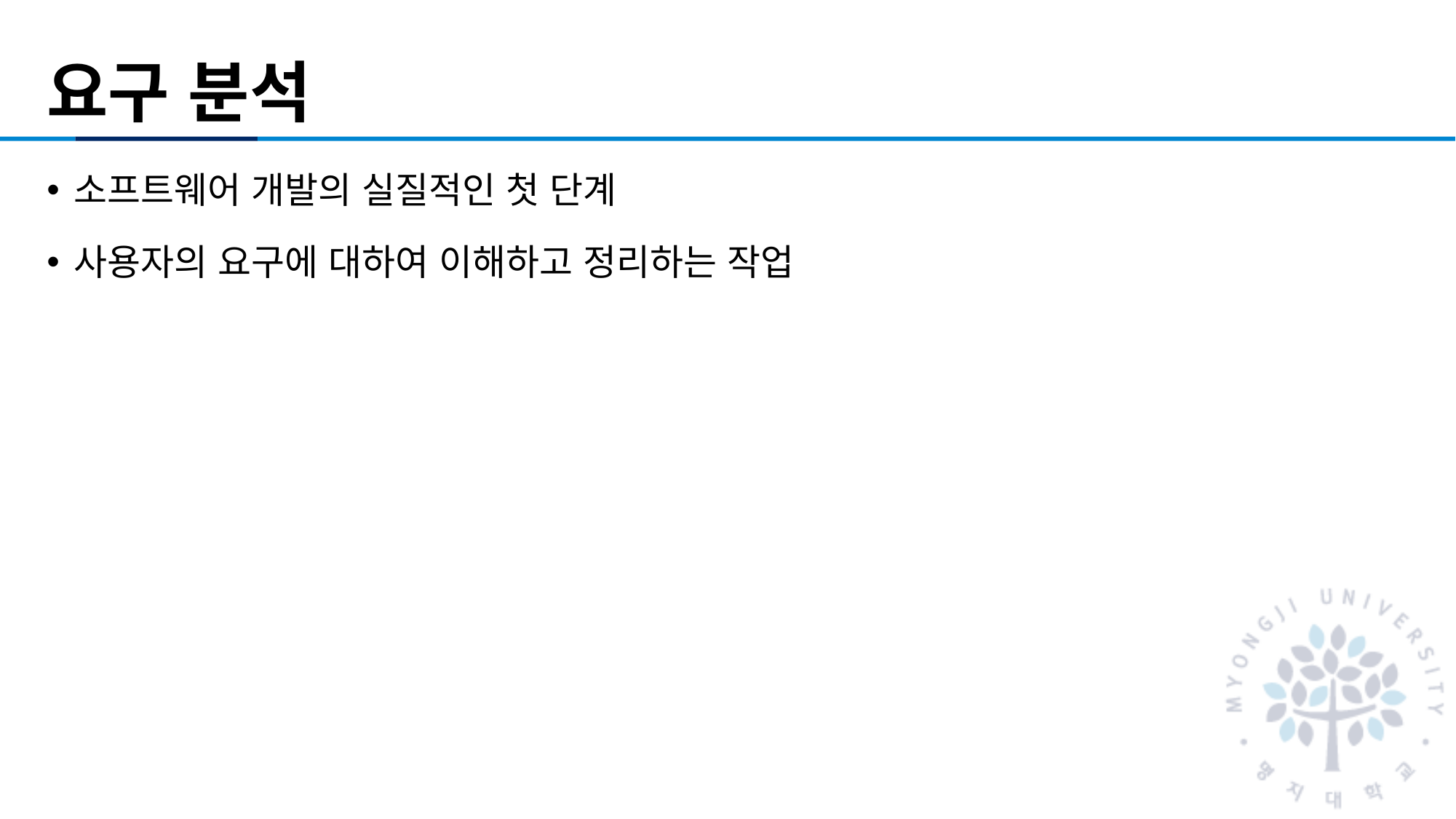

# 요구 분석
소프트웨어 개발의 실질적인 첫 단계
사용자의 요구에 대하여 이해하고 정리하는 작업